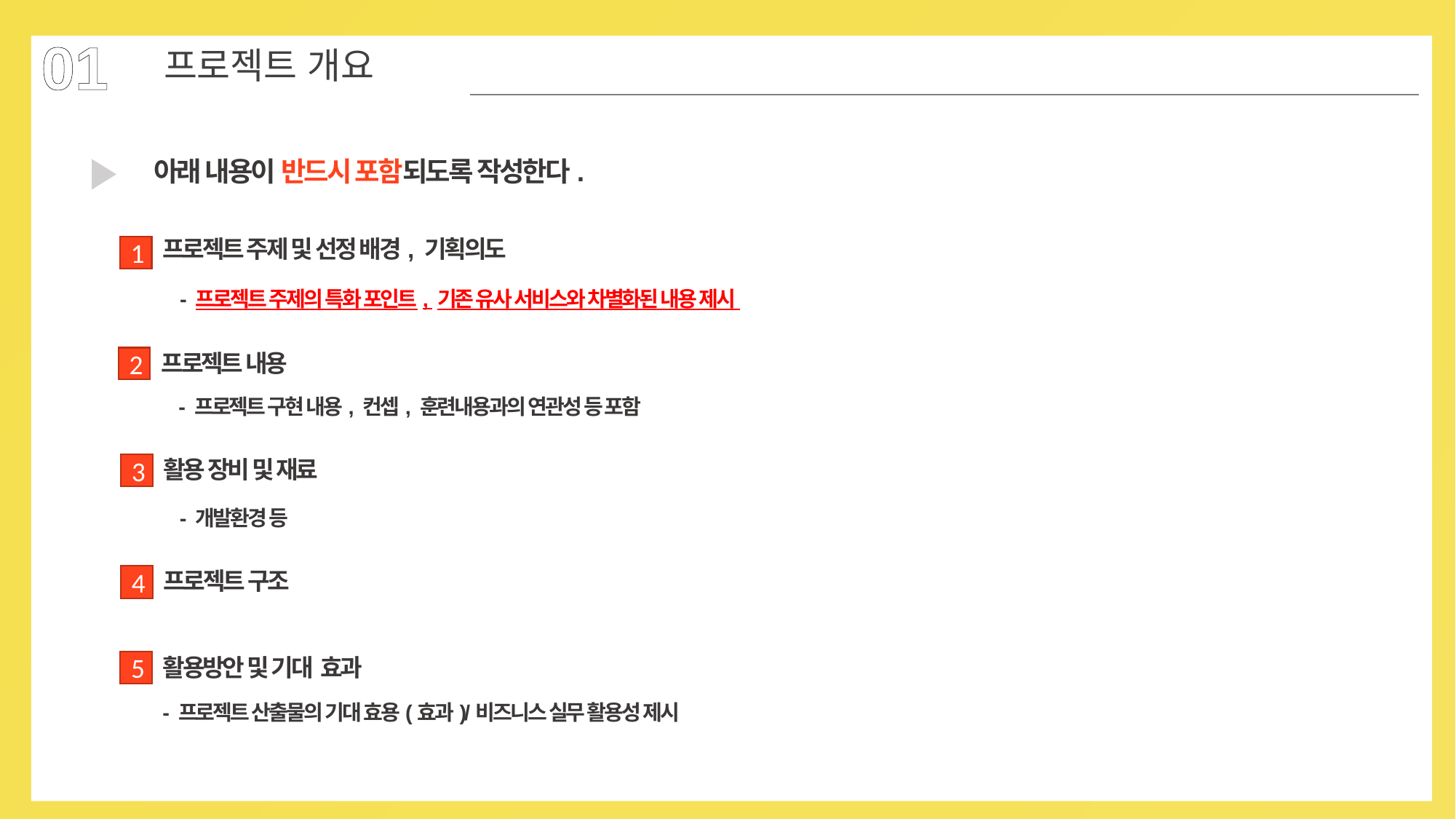

01

프로젝트 개요
▶
아래 내용이 반드시 포함되도록 작성한다.
프로젝트 주제 및 선정 배경, 기획의도
1
- 프로젝트 주제의 특화 포인트, 기존 유사 서비스와 차별화된 내용 제시
프로젝트 내용
2
- 프로젝트 구현 내용, 컨셉, 훈련내용과의 연관성 등 포함
활용 장비 및 재료
3
- 개발환경 등
프로젝트 구조
4
활용방안 및 기대 효과
5
- 프로젝트 산출물의 기대 효용(효과)/비즈니스 실무 활용성 제시